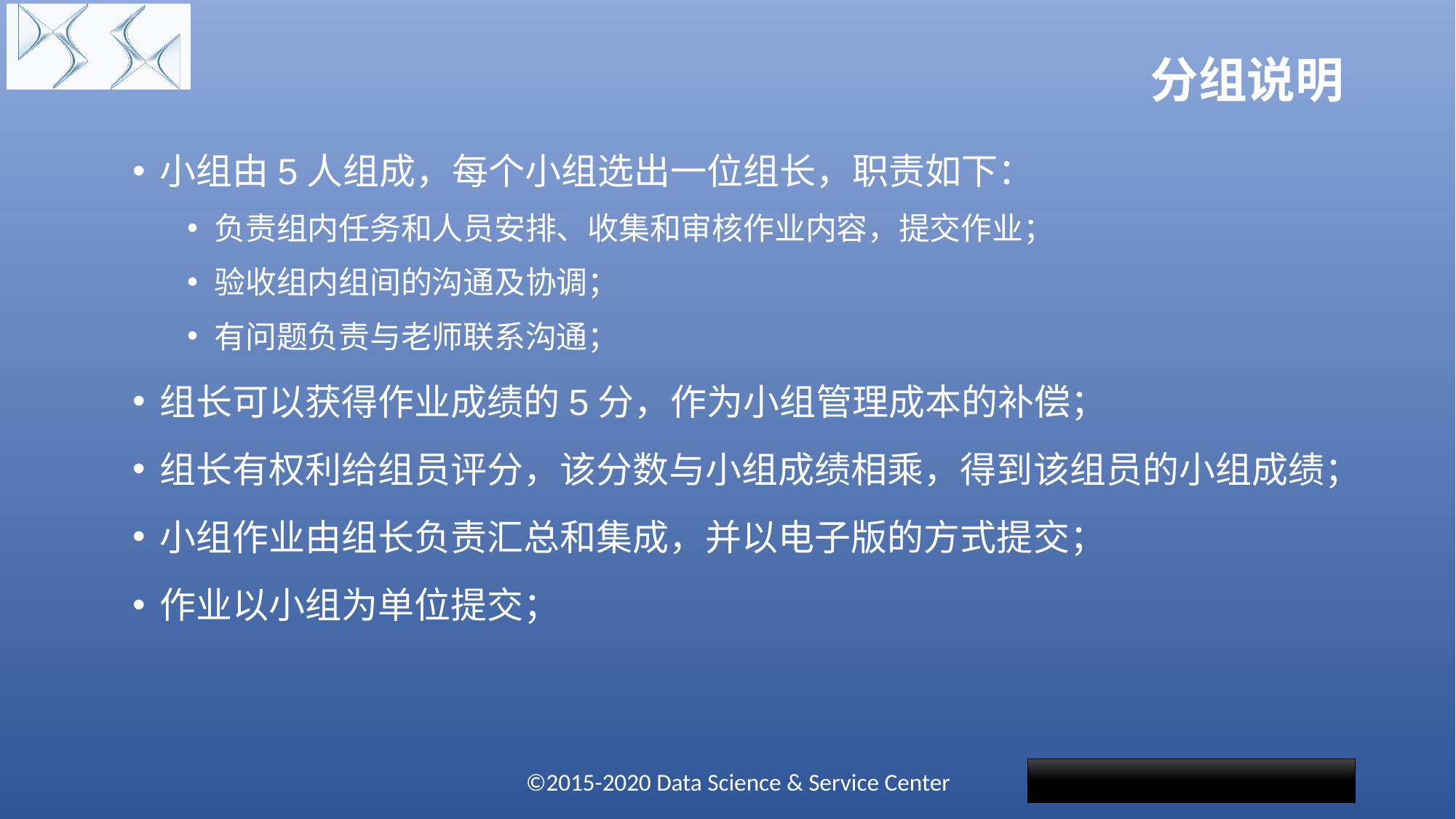

# 分组说明
小组由5人组成，每个小组选出一位组长，职责如下：
负责组内任务和人员安排、收集和审核作业内容，提交作业；
验收组内组间的沟通及协调；
有问题负责与老师联系沟通；
组长可以获得作业成绩的5分，作为小组管理成本的补偿；
组长有权利给组员评分，该分数与小组成绩相乘，得到该组员的小组成绩；
小组作业由组长负责汇总和集成，并以电子版的方式提交；
作业以小组为单位提交；
©2015-2020 Data Science & Service Center

5